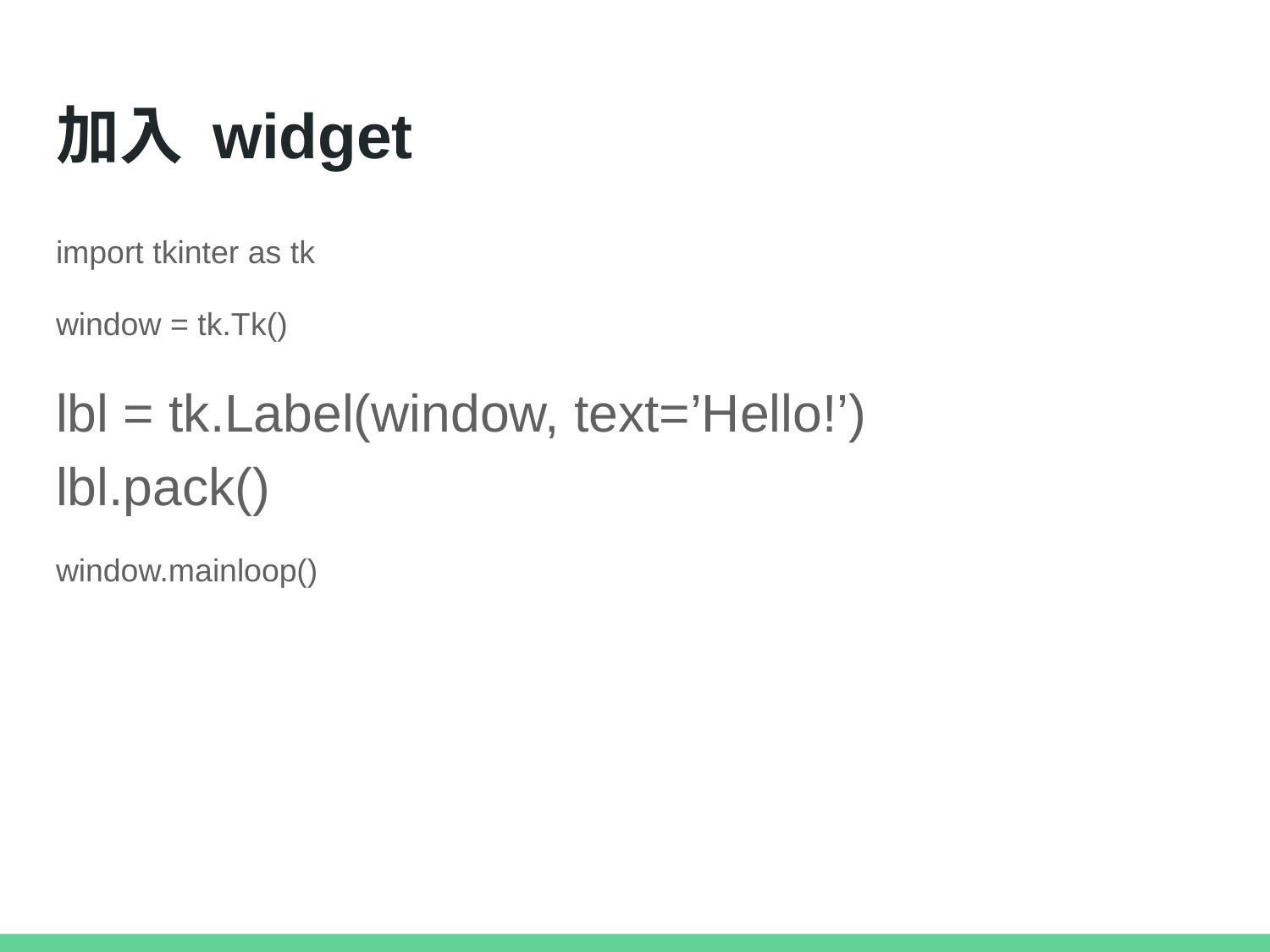

# 加入 widget
import tkinter as tk
window = tk.Tk()
lbl = tk.Label(window, text=’Hello!’)
lbl.pack()
window.mainloop()